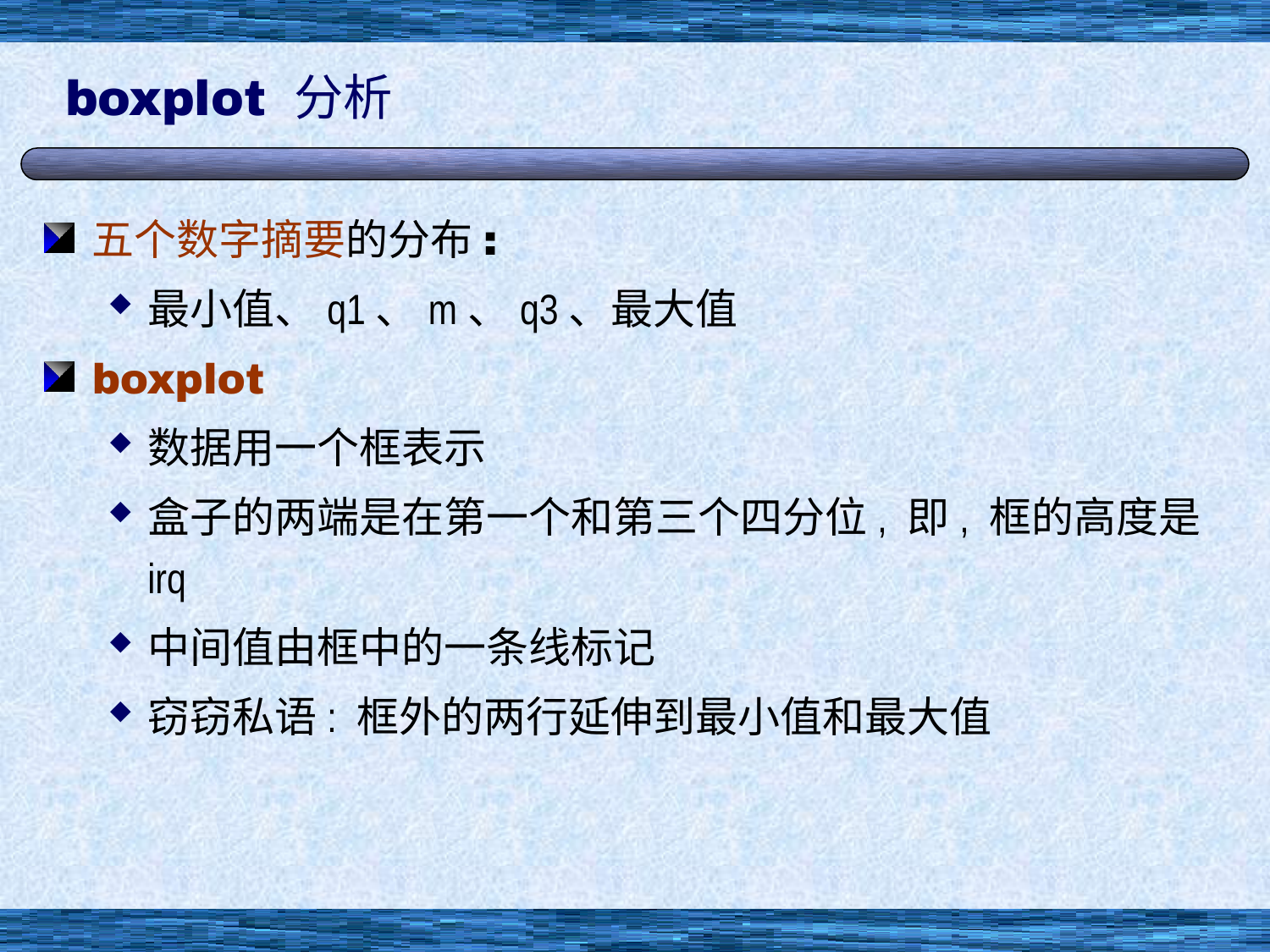

# boxplot 分析
五个数字摘要的分布:
最小值、q1、m、q3、最大值
boxplot
数据用一个框表示
盒子的两端是在第一个和第三个四分位, 即, 框的高度是 irq
中间值由框中的一条线标记
窃窃私语: 框外的两行延伸到最小值和最大值